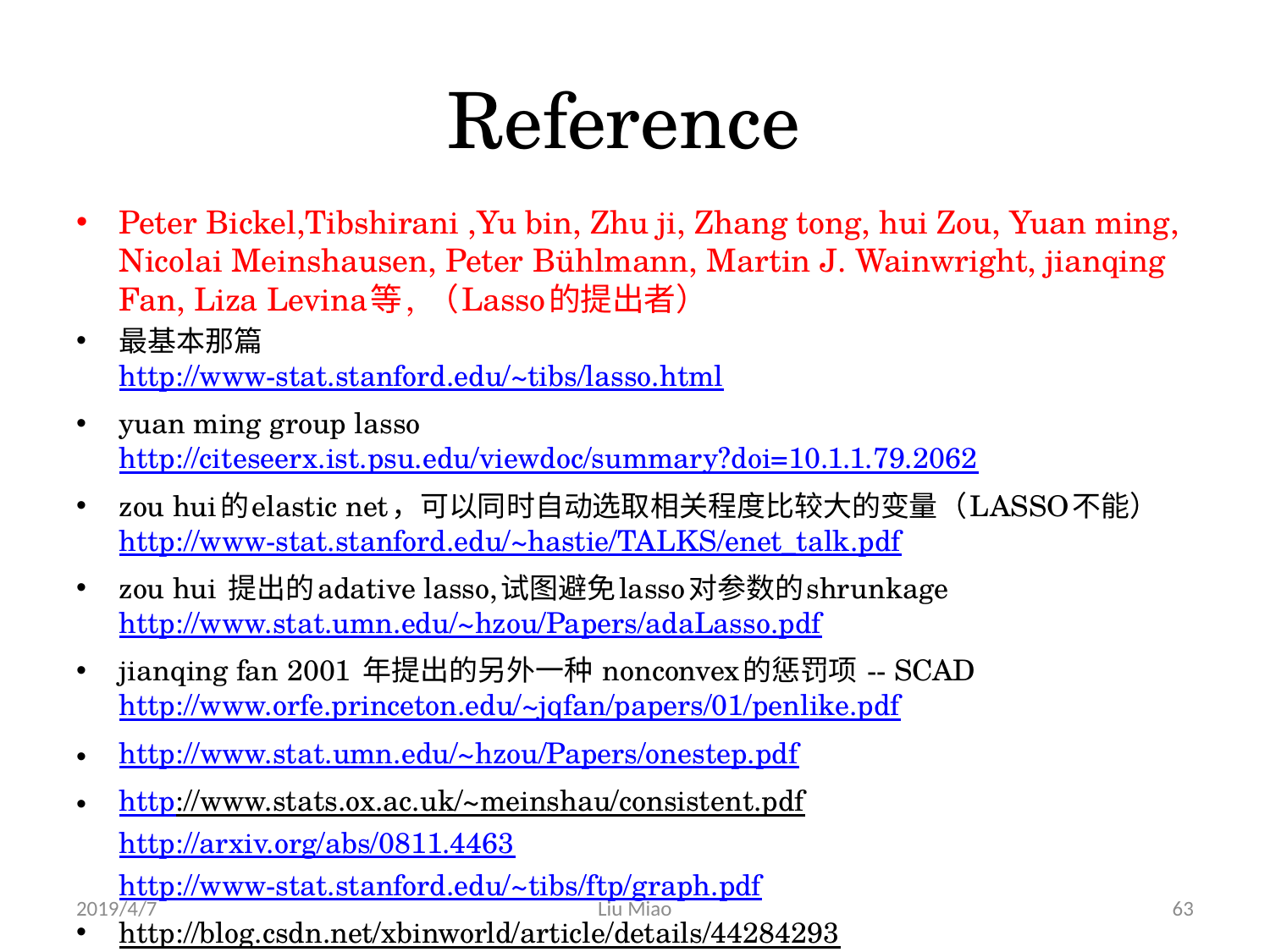

# Reference
Peter Bickel,Tibshirani ,Yu bin, Zhu ji, Zhang tong, hui Zou, Yuan ming, Nicolai Meinshausen, Peter Bühlmann, Martin J. Wainwright, jianqing Fan, Liza Levina等, （Lasso的提出者）
最基本那篇
http://www-stat.stanford.edu/~tibs/lasso.html
yuan ming group lasso
http://citeseerx.ist.psu.edu/viewdoc/summary?doi=10.1.1.79.2062
zou hui的elastic net，可以同时自动选取相关程度比较大的变量（LASSO不能）
http://www-stat.stanford.edu/~hastie/TALKS/enet_talk.pdf
zou hui 提出的adative lasso,试图避免lasso对参数的shrunkage
http://www.stat.umn.edu/~hzou/Papers/adaLasso.pdf
jianqing fan 2001 年提出的另外一种 nonconvex的惩罚项 -- SCAD
http://www.orfe.princeton.edu/~jqfan/papers/01/penlike.pdf
http://www.stat.umn.edu/~hzou/Papers/onestep.pdf
http://www.stats.ox.ac.uk/~meinshau/consistent.pdf
http://arxiv.org/abs/0811.4463
http://www-stat.stanford.edu/~tibs/ftp/graph.pdf
http://blog.csdn.net/xbinworld/article/details/44284293
2019/4/7
Liu Miao
63